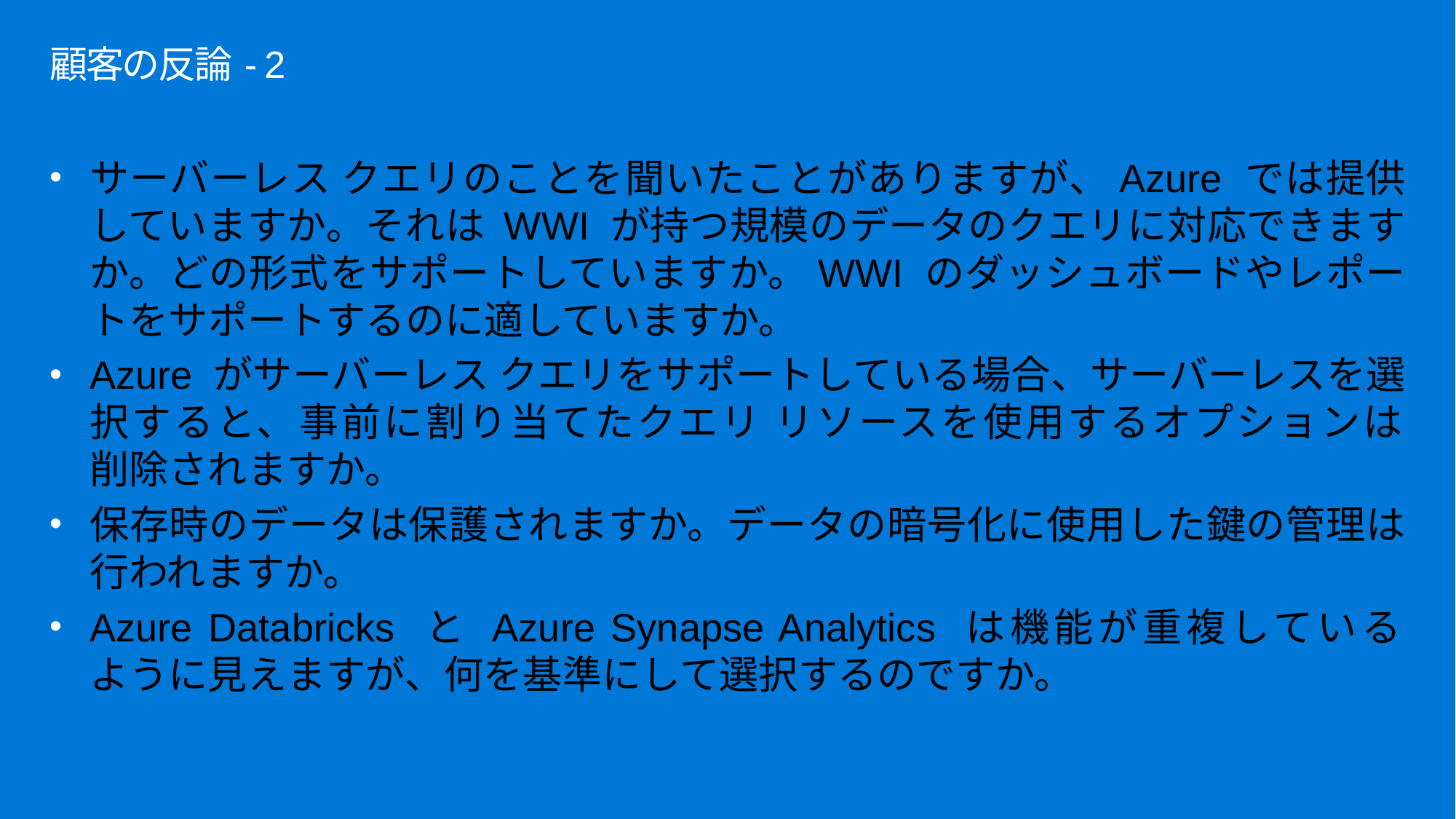

# 顧客の反論 - 2
サーバーレス クエリのことを聞いたことがありますが、Azure では提供していますか。それは WWI が持つ規模のデータのクエリに対応できますか。どの形式をサポートしていますか。WWI のダッシュボードやレポートをサポートするのに適していますか。
Azure がサーバーレス クエリをサポートしている場合、サーバーレスを選択すると、事前に割り当てたクエリ リソースを使用するオプションは
削除されますか。
保存時のデータは保護されますか。データの暗号化に使用した鍵の管理は行われますか。
Azure Databricks と Azure Synapse Analytics は機能が重複している
ように見えますが、何を基準にして選択するのですか。